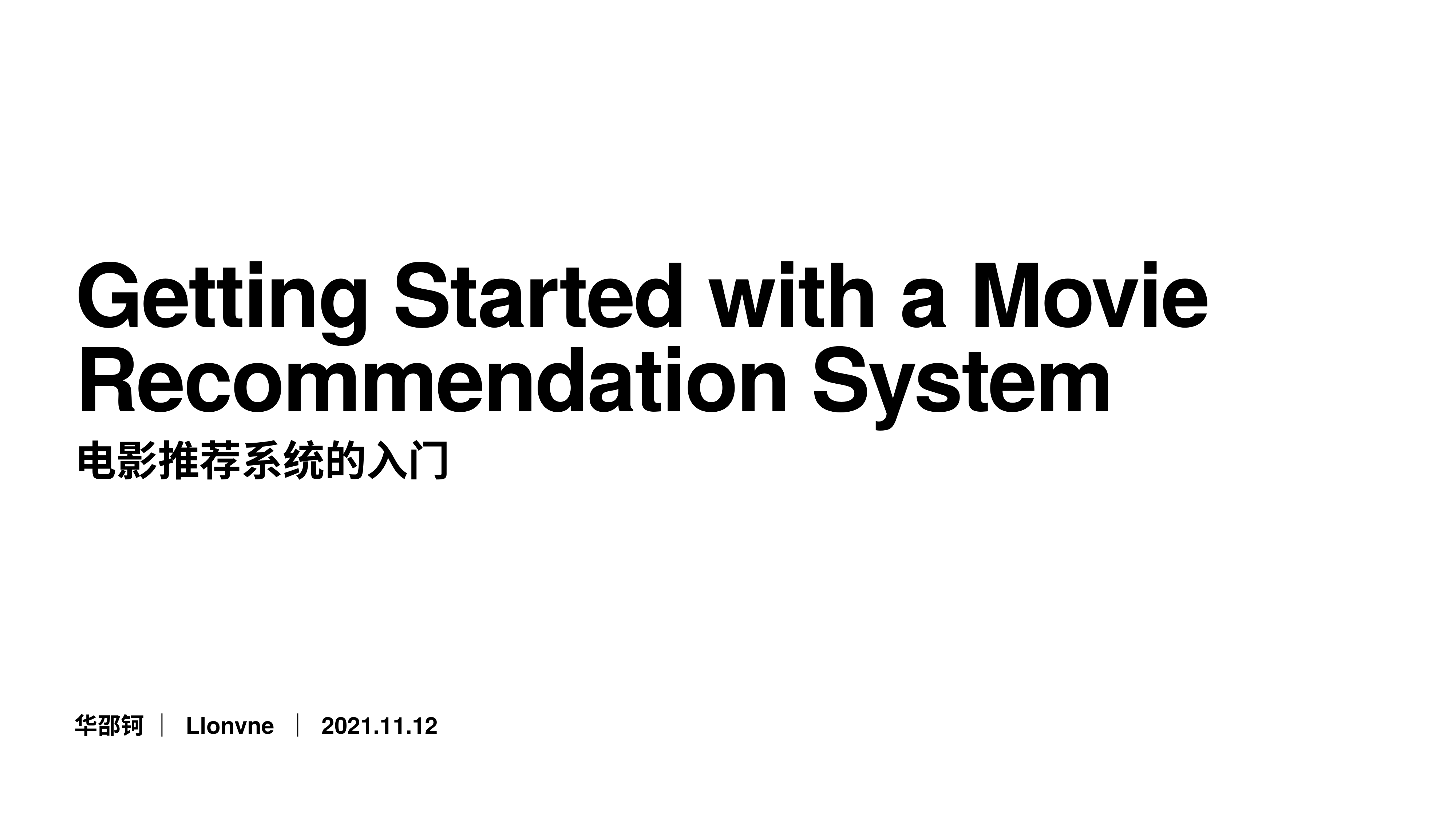

# Getting Started with a Movie Recommendation System
电影推荐系统的入门
华邵钶 ｜ Llonvne ｜ 2021.11.12
1